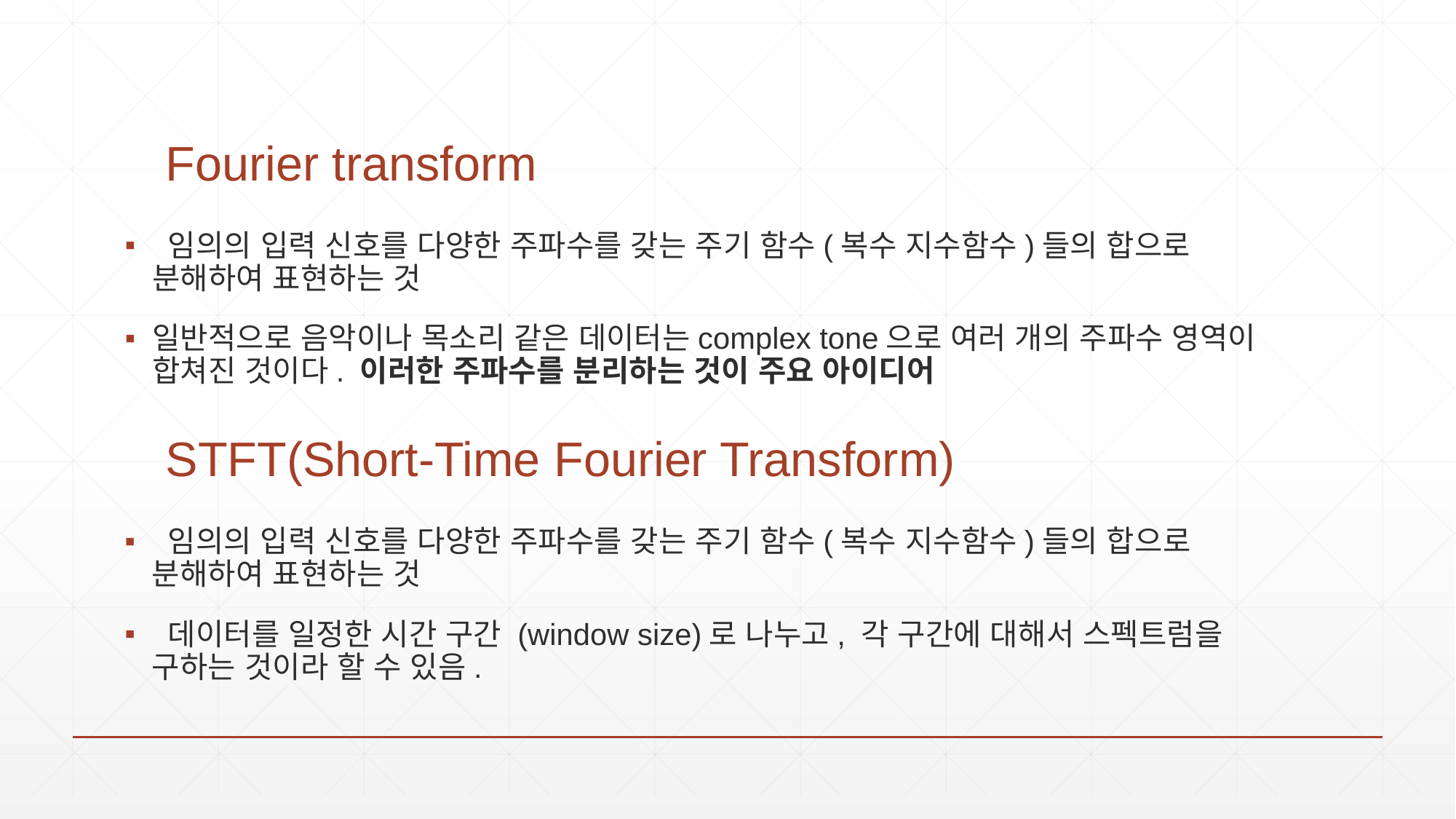

# Fourier transform
 임의의 입력 신호를 다양한 주파수를 갖는 주기 함수(복수 지수함수)들의 합으로 분해하여 표현하는 것
일반적으로 음악이나 목소리 같은 데이터는complex tone으로 여러 개의 주파수 영역이 합쳐진 것이다. 이러한 주파수를 분리하는 것이 주요 아이디어
STFT(Short-Time Fourier Transform)
 임의의 입력 신호를 다양한 주파수를 갖는 주기 함수(복수 지수함수)들의 합으로 분해하여 표현하는 것
 데이터를 일정한 시간 구간 (window size)로 나누고, 각 구간에 대해서 스펙트럼을 구하는 것이라 할 수 있음.